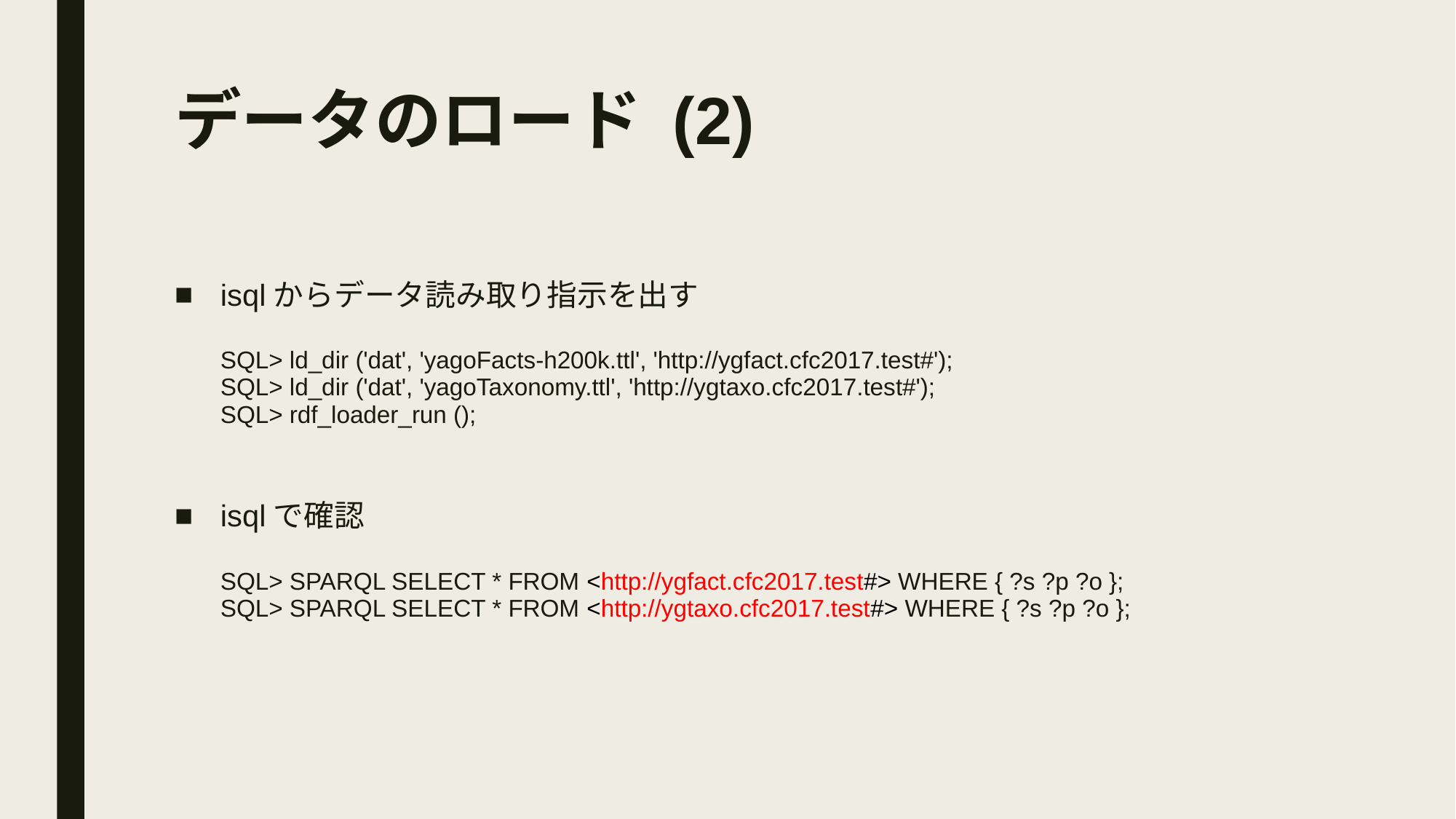

# データのロード (2)
isqlからデータ読み取り指示を出す
SQL> ld_dir ('dat', 'yagoFacts-h200k.ttl', 'http://ygfact.cfc2017.test#');
SQL> ld_dir ('dat', 'yagoTaxonomy.ttl', 'http://ygtaxo.cfc2017.test#');
SQL> rdf_loader_run ();

isqlで確認
SQL> SPARQL SELECT * FROM <http://ygfact.cfc2017.test#> WHERE { ?s ?p ?o };
SQL> SPARQL SELECT * FROM <http://ygtaxo.cfc2017.test#> WHERE { ?s ?p ?o };